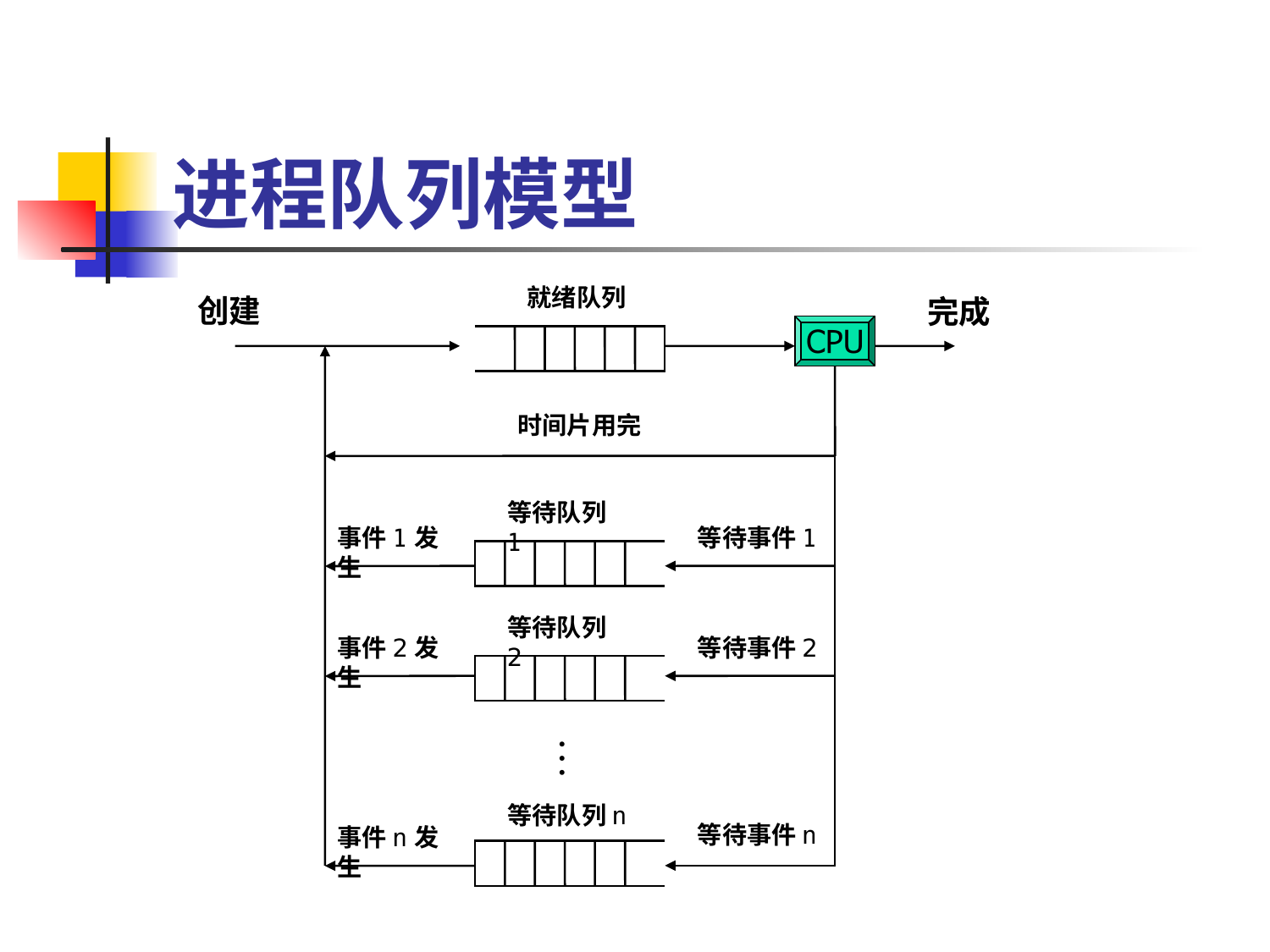

# 进程队列模型
就绪队列

创建
完成
CPU

时间片用完

等待队列1
事件1发生
等待事件1

等待队列2
事件2发生
等待事件2

…
等待队列n
等待事件n
事件n发生